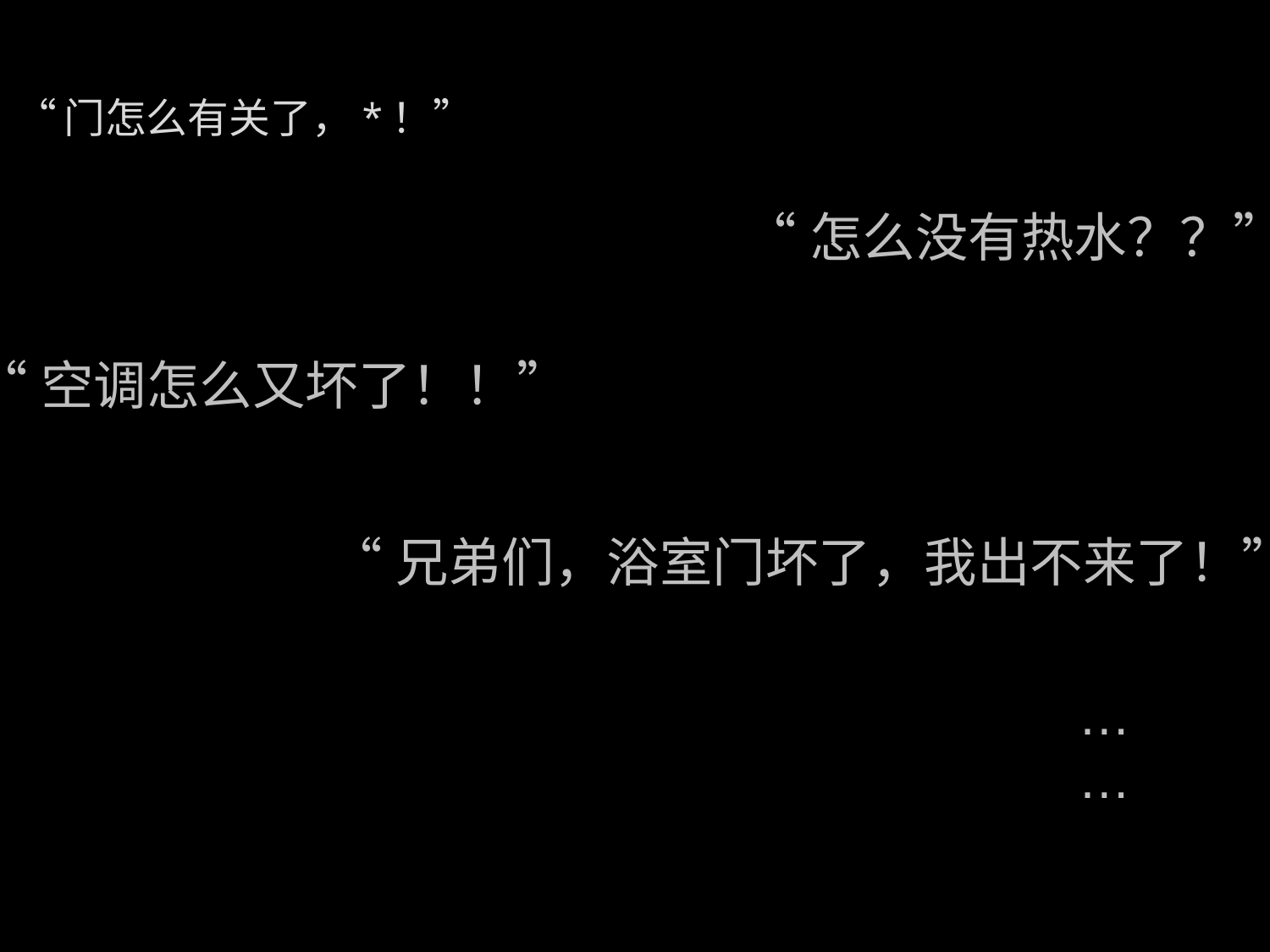

“门怎么有关了，*！”
“怎么没有热水？？”
“空调怎么又坏了！！”
“兄弟们，浴室门坏了，我出不来了！”
…
…